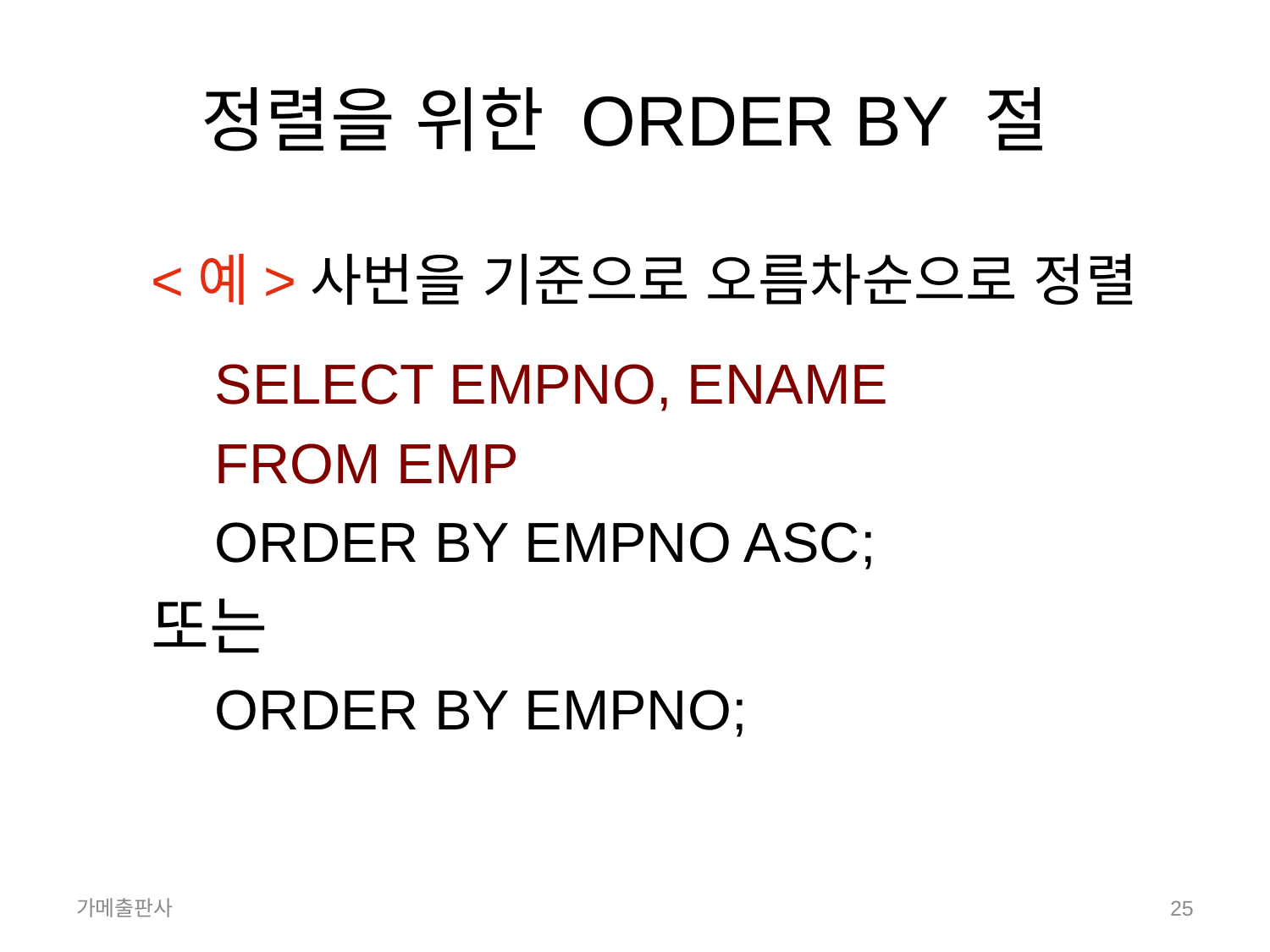

# 정렬을 위한 ORDER BY 절
<예>사번을 기준으로 오름차순으로 정렬

SELECT EMPNO, ENAME
FROM EMP
ORDER BY EMPNO ASC;
또는
ORDER BY EMPNO;

가메출판사
25